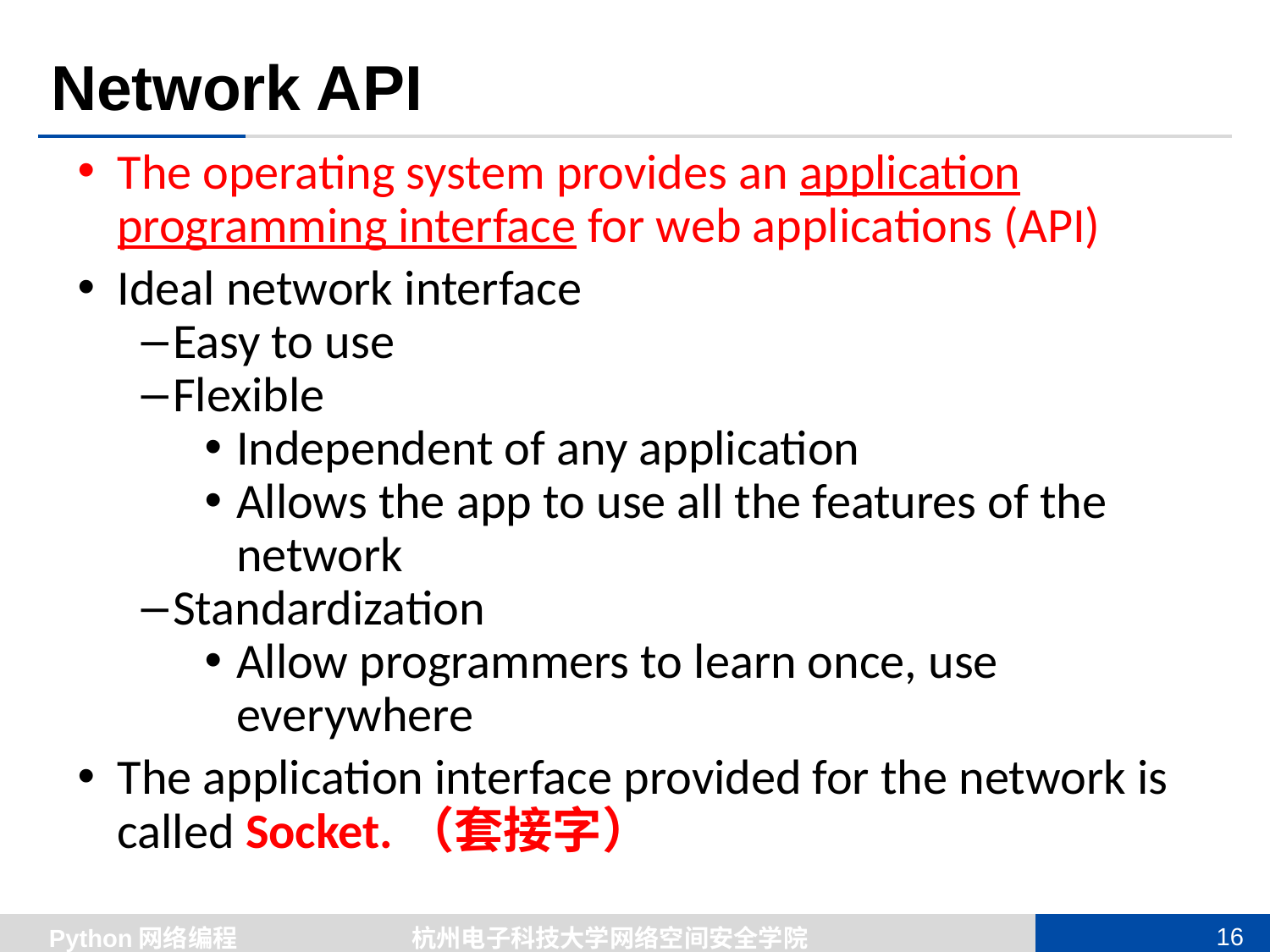

# Network API
The operating system provides an application programming interface for web applications (API)
Ideal network interface
Easy to use
Flexible
Independent of any application
Allows the app to use all the features of the network
Standardization
Allow programmers to learn once, use everywhere
The application interface provided for the network is called Socket.（套接字）